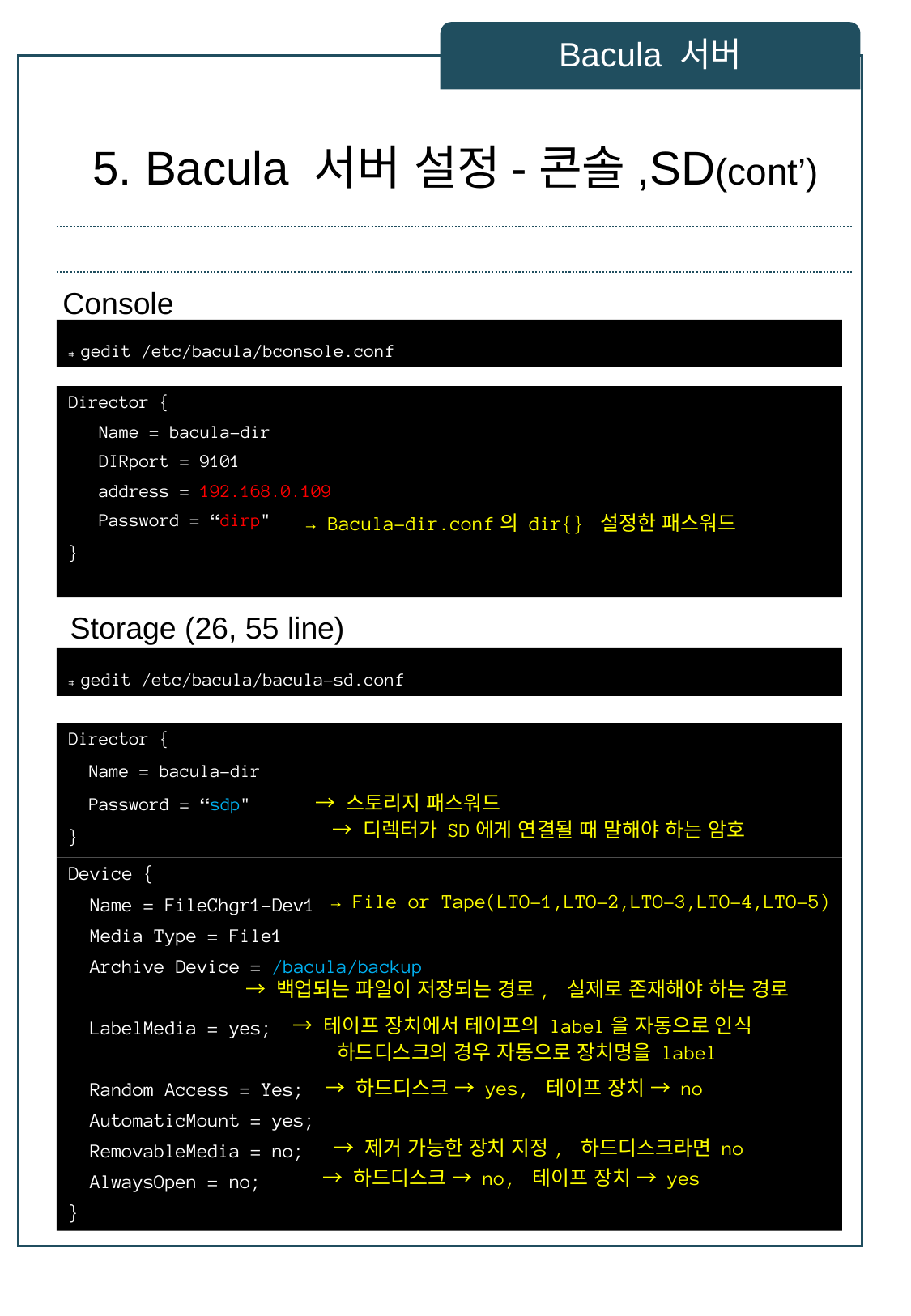

Bacula 서버
db
# 5. Bacula 서버 설정-콘솔,SD(cont’)
Console
# gedit /etc/bacula/bconsole.conf

Director {
   Name = bacula-dir
   DIRport = 9101
   address = 192.168.0.109
   Password = “dirp"
}
→ Bacula-dir.conf의 dir{} 설정한 패스워드
Storage (26, 55 line)
# gedit /etc/bacula/bacula-sd.conf

Director {
  Name = bacula-dir
  Password = “sdp"
}
→ 스토리지 패스워드

→ 디렉터가 SD에게 연결될 때 말해야 하는 암호

Device {
  Name = FileChgr1-Dev1
  Media Type = File1
  Archive Device = /bacula/backup

  LabelMedia = yes;

  Random Access = Yes;
  AutomaticMount = yes;
  RemovableMedia = no;
  AlwaysOpen = no;
}
→ File or Tape(LTO-1,LTO-2,LTO-3,LTO-4,LTO-5)

→ 백업되는 파일이 저장되는 경로, 실제로 존재해야 하는 경로
→ 테이프 장치에서 테이프의 label을 자동으로 인식
하드디스크의 경우 자동으로 장치명을 label
→ 하드디스크 → yes, 테이프 장치 → no
→ 제거 가능한 장치 지정, 하드디스크라면 no
→ 하드디스크 → no, 테이프 장치 → yes